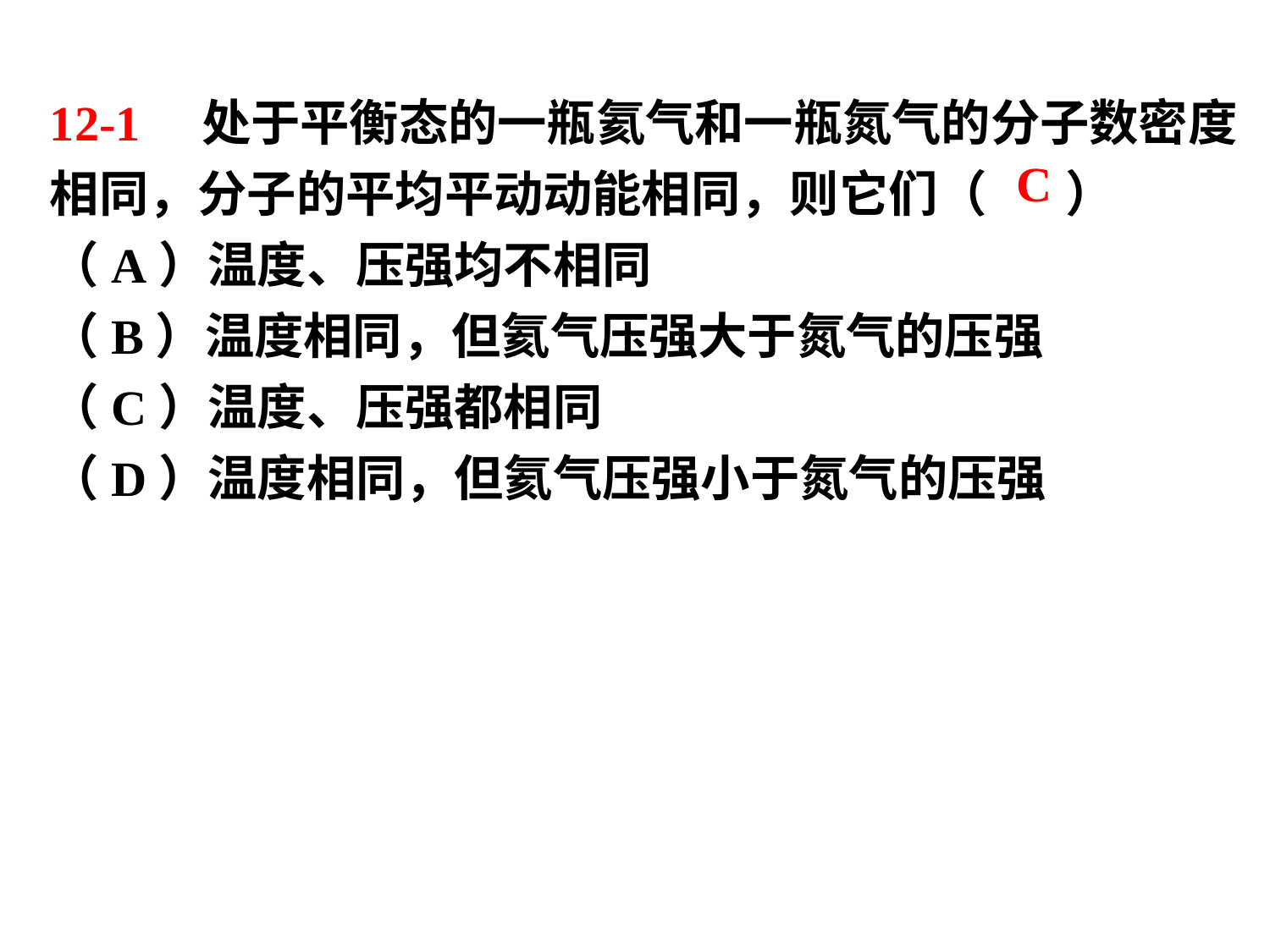

12-1    处于平衡态的一瓶氦气和一瓶氮气的分子数密度相同，分子的平均平动动能相同，则它们（       ）
（A）温度、压强均不相同
（B）温度相同，但氦气压强大于氮气的压强
（C）温度、压强都相同
（D）温度相同，但氦气压强小于氮气的压强
C